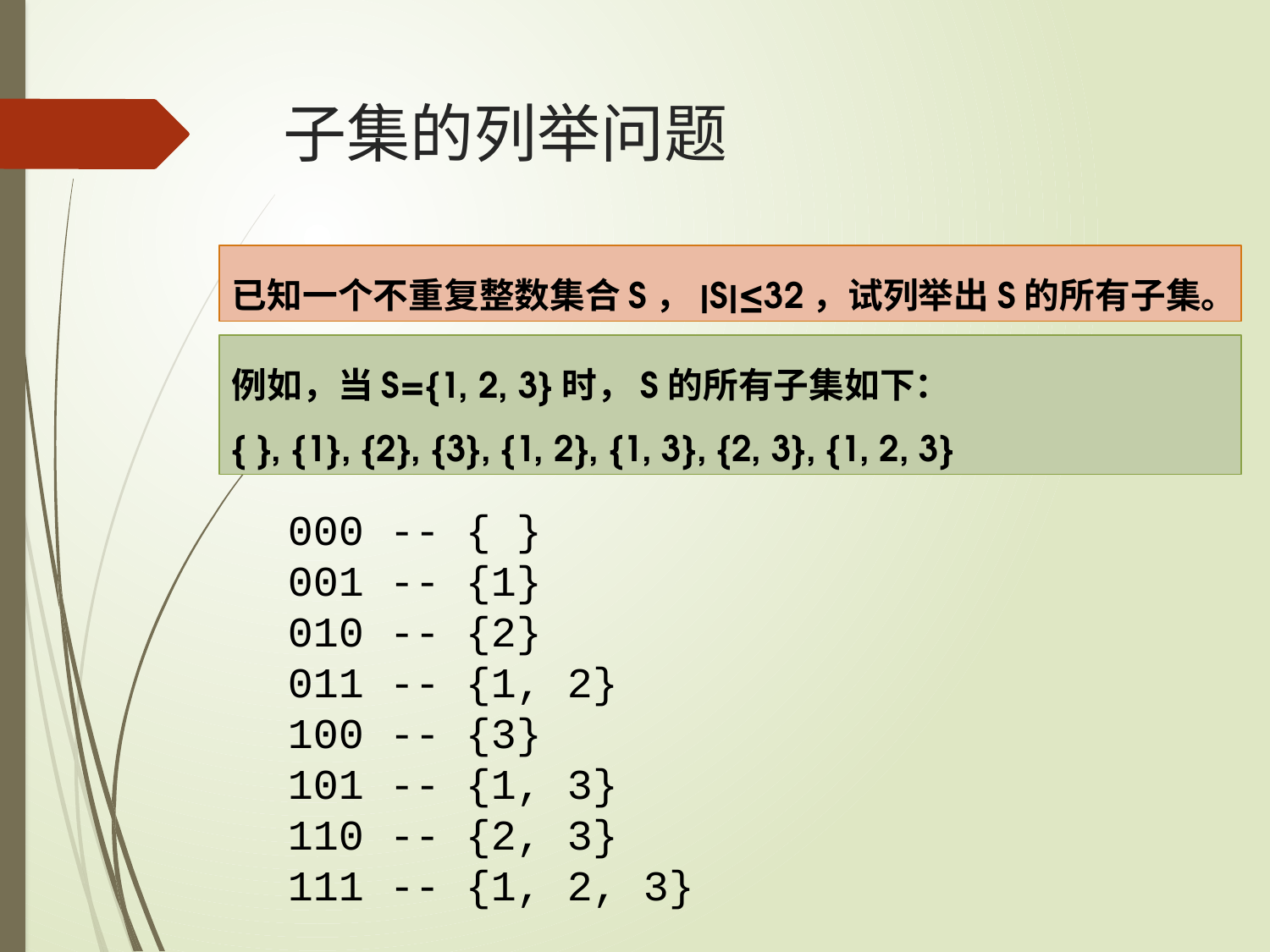

子集的列举问题
已知一个不重复整数集合S，|S|≤32，试列举出S的所有子集。
例如，当S={1, 2, 3}时，S的所有子集如下：
{ }, {1}, {2}, {3}, {1, 2}, {1, 3}, {2, 3}, {1, 2, 3}
000 -- { }
001 -- {1}
010 -- {2}
011 -- {1, 2}
100 -- {3}
101 -- {1, 3}
110 -- {2, 3}
111 -- {1, 2, 3}